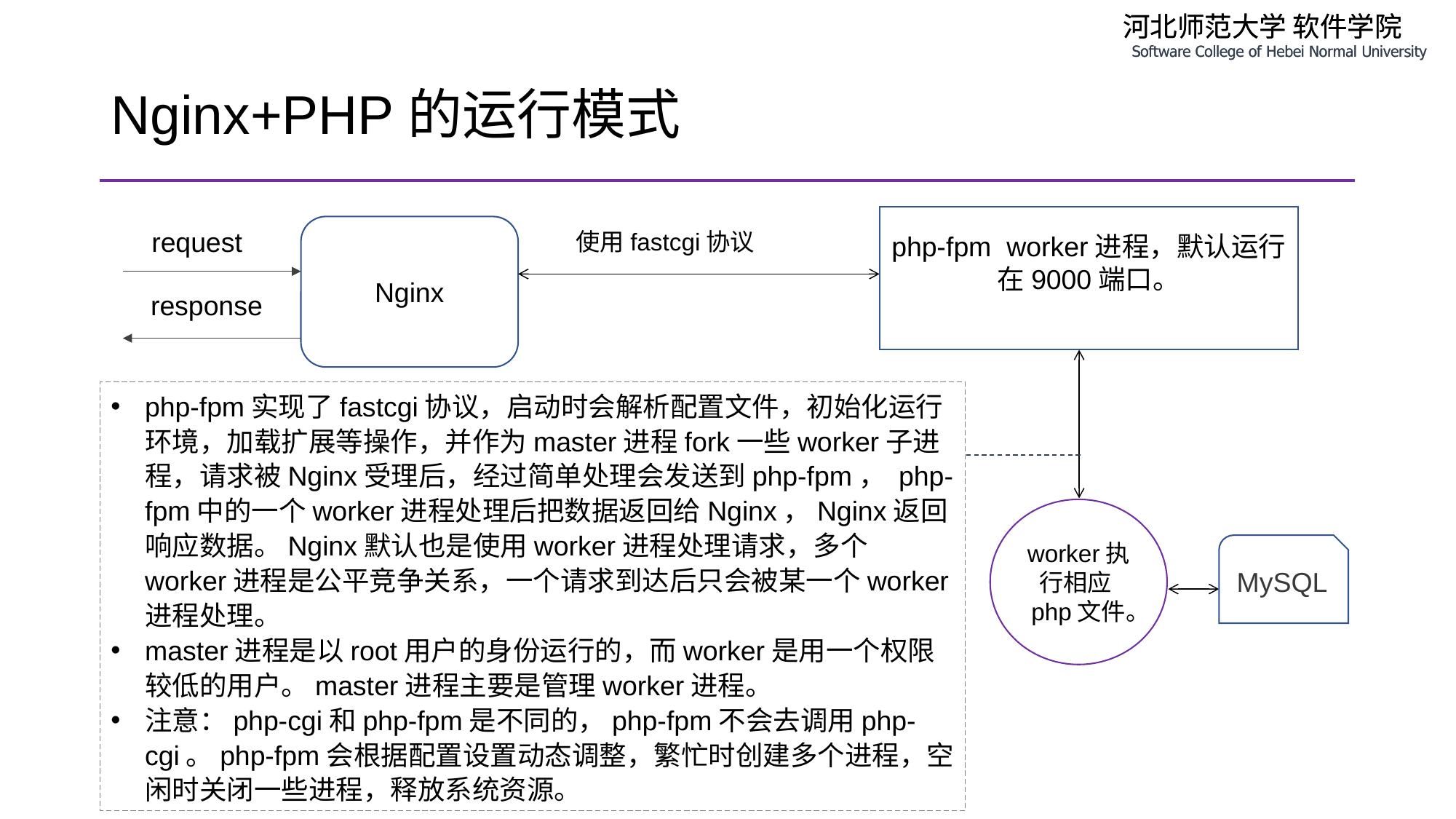

# Nginx+PHP的运行模式
php-fpm  worker进程，默认运行在9000端口。

Nginx
request
使用fastcgi协议
response
worker执行相应php文件。
MySQL
php-fpm实现了fastcgi协议，启动时会解析配置文件，初始化运行环境，加载扩展等操作，并作为master进程fork一些worker子进程，请求被Nginx受理后，经过简单处理会发送到php-fpm， php-fpm中的一个worker进程处理后把数据返回给Nginx，Nginx返回响应数据。Nginx默认也是使用worker进程处理请求，多个worker进程是公平竞争关系，一个请求到达后只会被某一个worker进程处理。
master进程是以root用户的身份运行的，而worker是用一个权限较低的用户。master进程主要是管理worker进程。
注意：php-cgi和php-fpm是不同的，php-fpm不会去调用php-cgi。php-fpm会根据配置设置动态调整，繁忙时创建多个进程，空闲时关闭一些进程，释放系统资源。